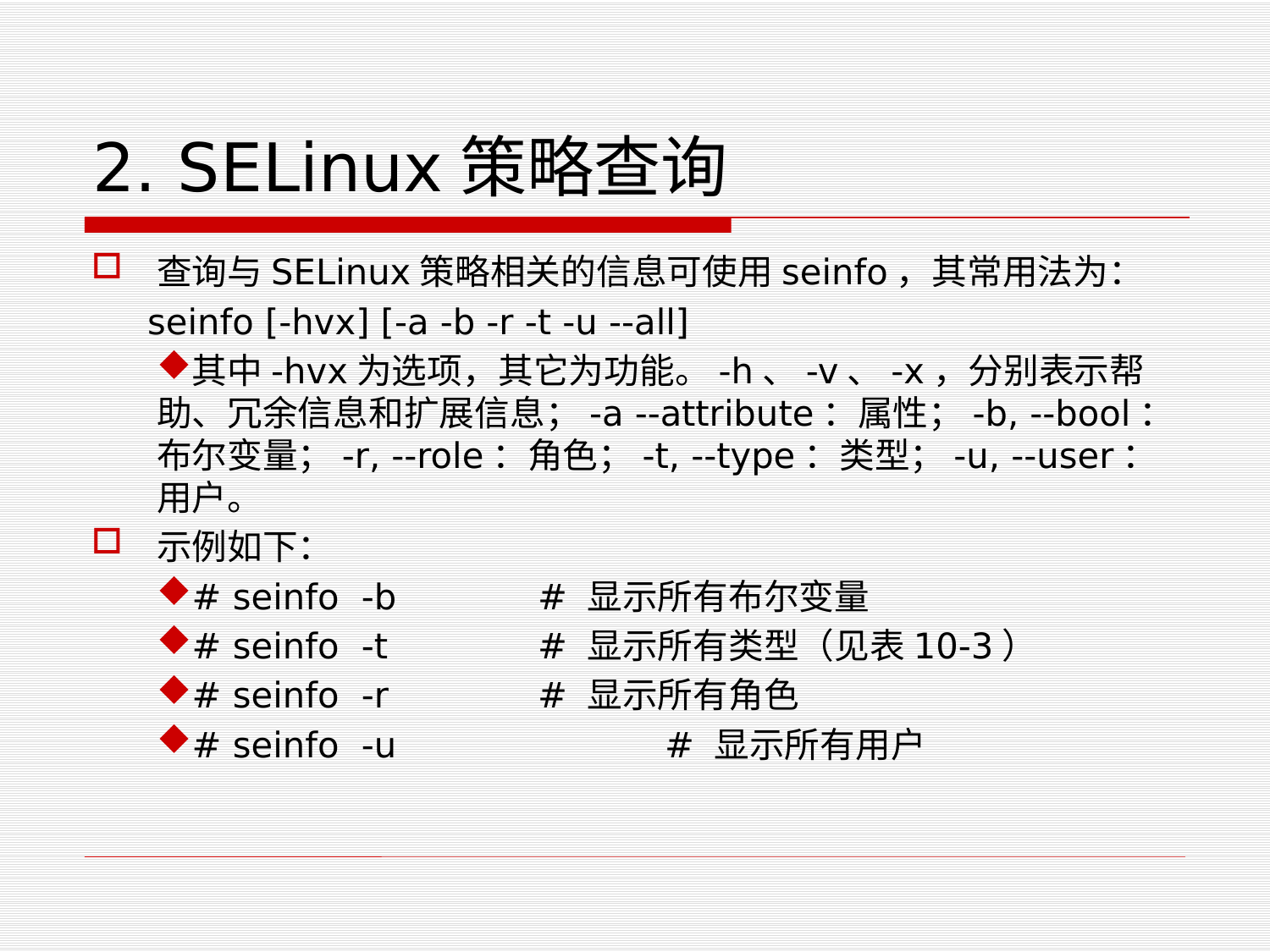

# 2. SELinux策略查询
查询与SELinux策略相关的信息可使用seinfo，其常用法为：
     seinfo [-hvx] [-a -b -r -t -u --all]
其中-hvx为选项，其它为功能。-h、-v、-x，分别表示帮助、冗余信息和扩展信息；-a --attribute：属性；-b, --bool：布尔变量；-r, --role：角色；-t, --type：类型；-u, --user：用户。
示例如下：
# seinfo  -b 		# 显示所有布尔变量
# seinfo  -t 		# 显示所有类型（见表10-3）
# seinfo  -r 		# 显示所有角色
# seinfo  -u  		# 显示所有用户